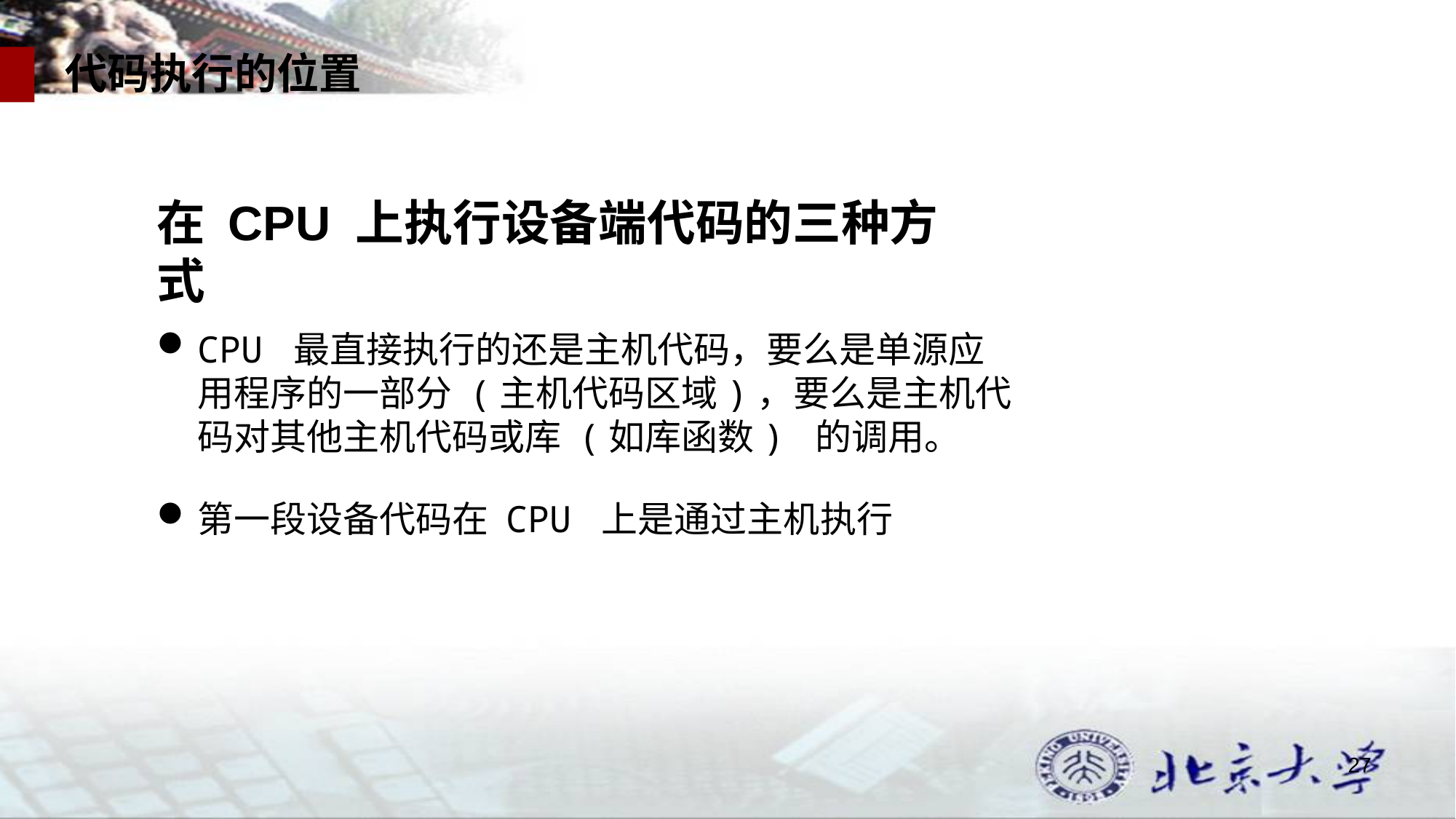

代码执行的位置

在 CPU 上执行设备端代码的三种方式
CPU 最直接执行的还是主机代码，要么是单源应用程序的一部分 (主机代码区域)，要么是主机代码对其他主机代码或库 (如库函数) 的调用。
第一段设备代码在 CPU 上是通过主机执行
27